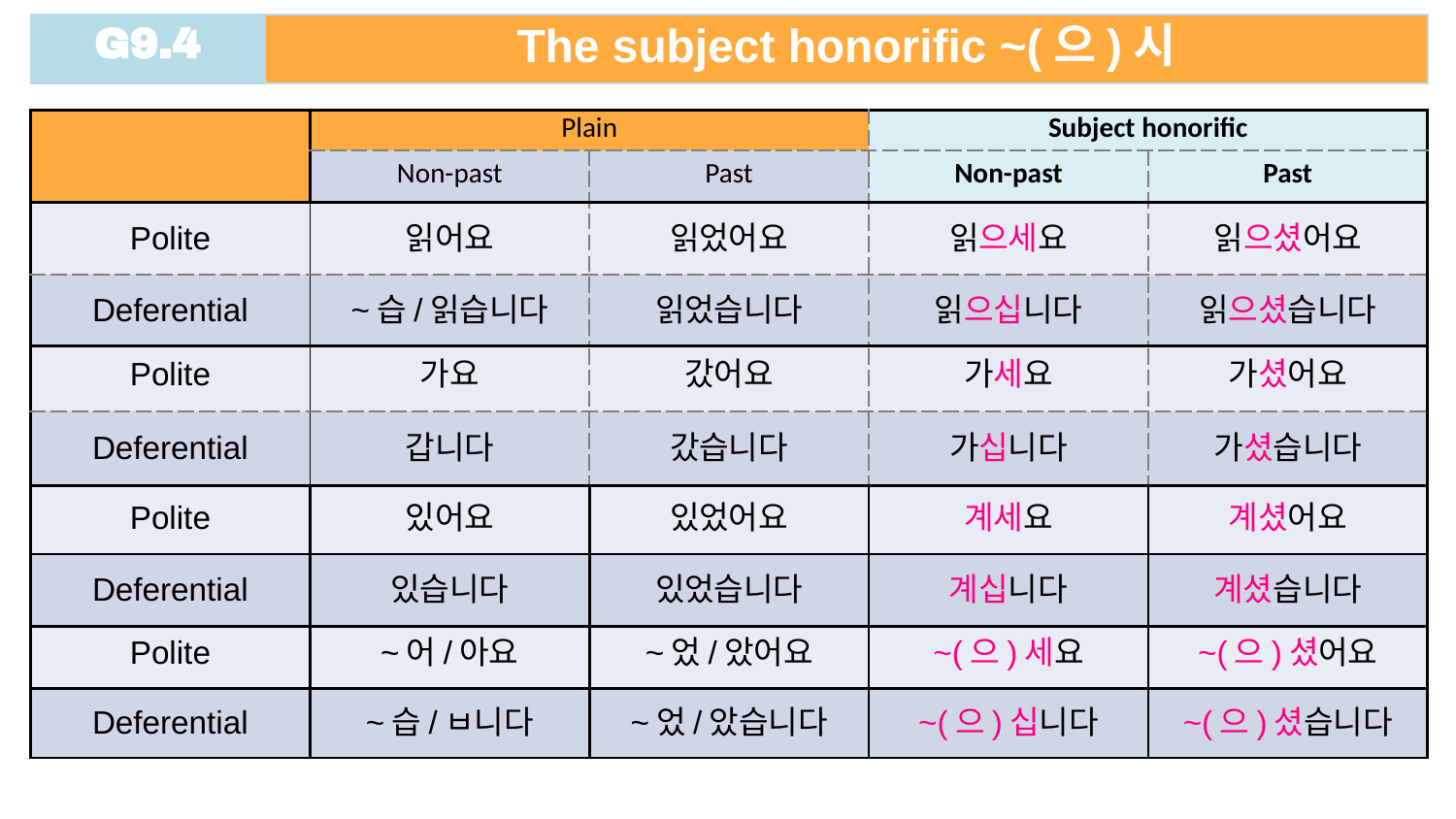

| G9.4 | The subject honorific ~(으)시 |
| --- | --- |
|  | Plain |  | Subject honorific |  |
| --- | --- | --- | --- | --- |
|  | Non-past | Past | Non-past | Past |
| Polite | 읽어요 | 읽었어요 | 읽으세요 | 읽으셨어요 |
| Deferential | ~습/읽습니다 | 읽었습니다 | 읽으십니다 | 읽으셨습니다 |
|  | Plain |  | Subject honorific |  |
| --- | --- | --- | --- | --- |
|  | Non-past | Past | Non-past | Past |
| Polite | 가요 | 갔어요 | 가세요 | 가셨어요 |
| Deferential | 갑니다 | 갔습니다 | 가십니다 | 가셨습니다 |
|  | Plain |  | Subject honorific |  |
| --- | --- | --- | --- | --- |
|  | Non-past | Past | Non-past | Past |
| Polite | 있어요 | 있었어요 | 계세요 | 계셨어요 |
| Deferential | 있습니다 | 있었습니다 | 계십니다 | 계셨습니다 |
|  | Plain |  | Subject honorific |  |
| --- | --- | --- | --- | --- |
|  | Non-past | Past | Non-past | Past |
| Polite | ~어/아요 | ~었/았어요 | ~(으)세요 | ~(으)셨어요 |
| Deferential | ~습/ㅂ니다 | ~었/았습니다 | ~(으)십니다 | ~(으)셨습니다 |